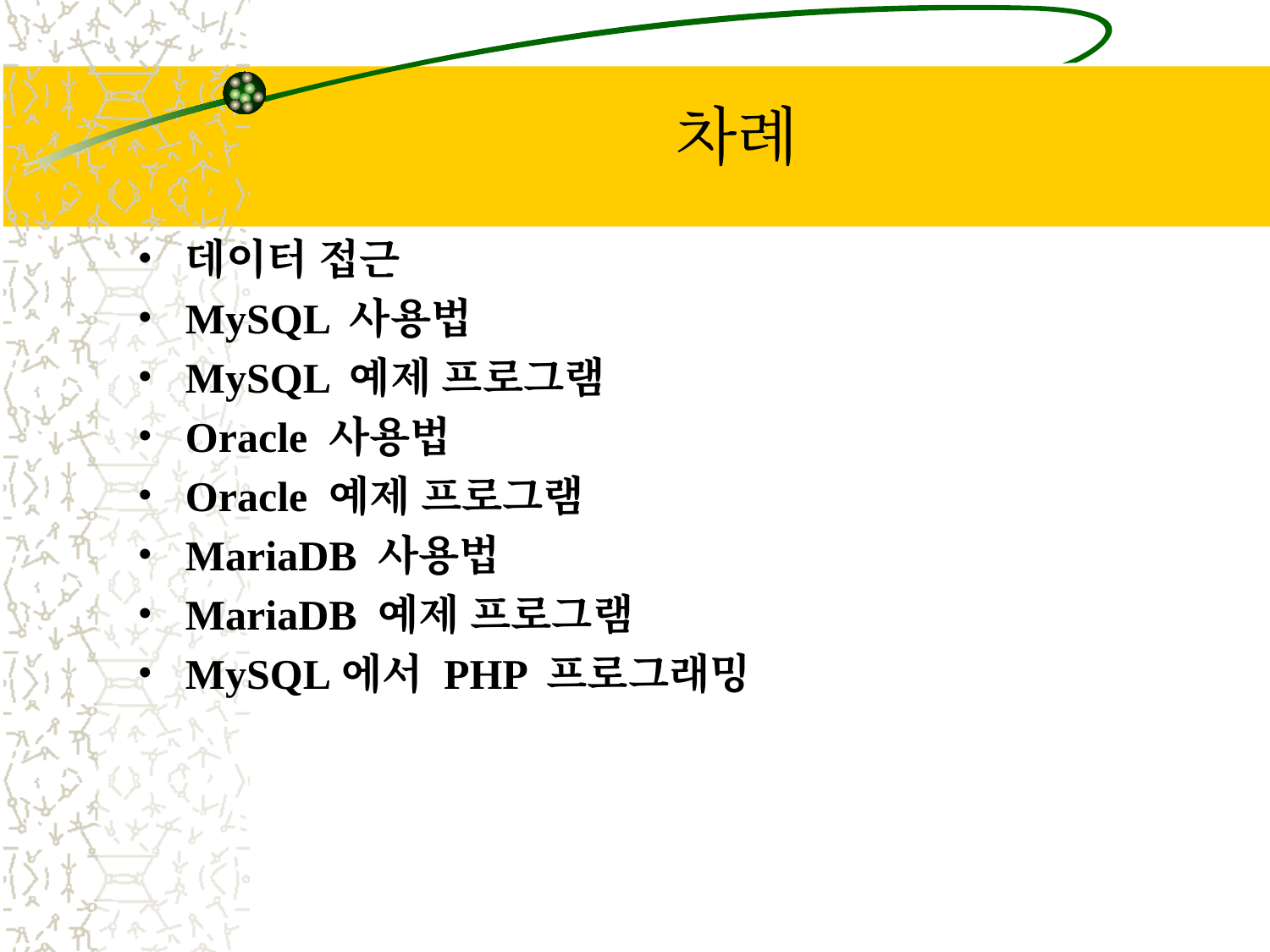

# 차례
데이터 접근
MySQL 사용법
MySQL 예제 프로그램
Oracle 사용법
Oracle 예제 프로그램
MariaDB 사용법
MariaDB 예제 프로그램
MySQL에서 PHP 프로그래밍